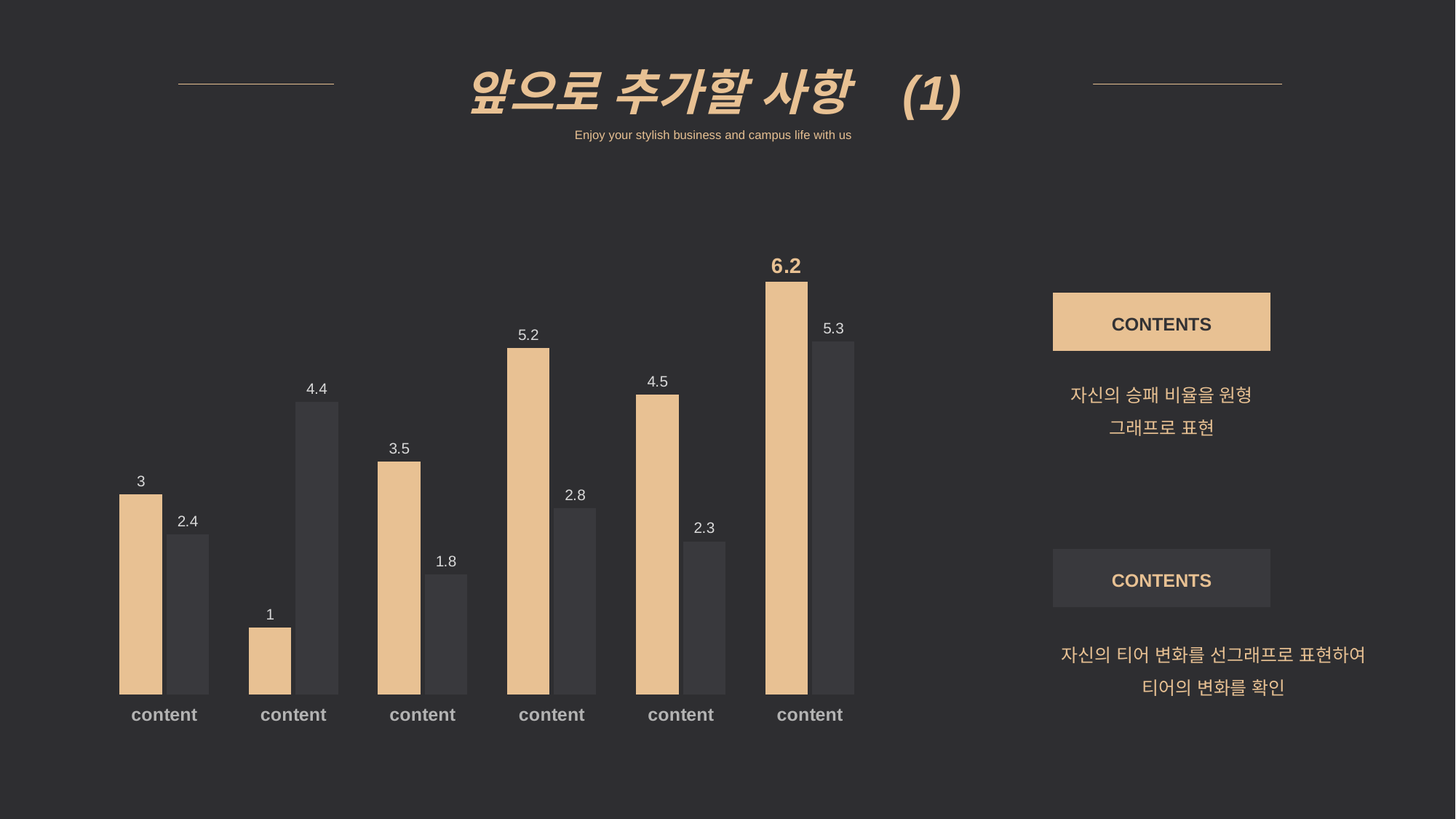

앞으로 추가할 사항   (1)
Enjoy your stylish business and campus life with us

### Chart

| Category | 계열 1 | 계열 2 |
|---|---|---|
| content | 3.0 | 2.4 |
| content | 1.0 | 4.4 |
| content | 3.5 | 1.8 |
| content | 5.2 | 2.8 |
| content | 4.5 | 2.3 |
| content | 6.2 | 5.3 |
승패 그래프
CONTENTS
자신의 승패 비율을 원형 그래프로 표현
티어 변화 그래프
CONTENTS
자신의 티어 변화를 선그래프로 표현하여 티어의 변화를 확인